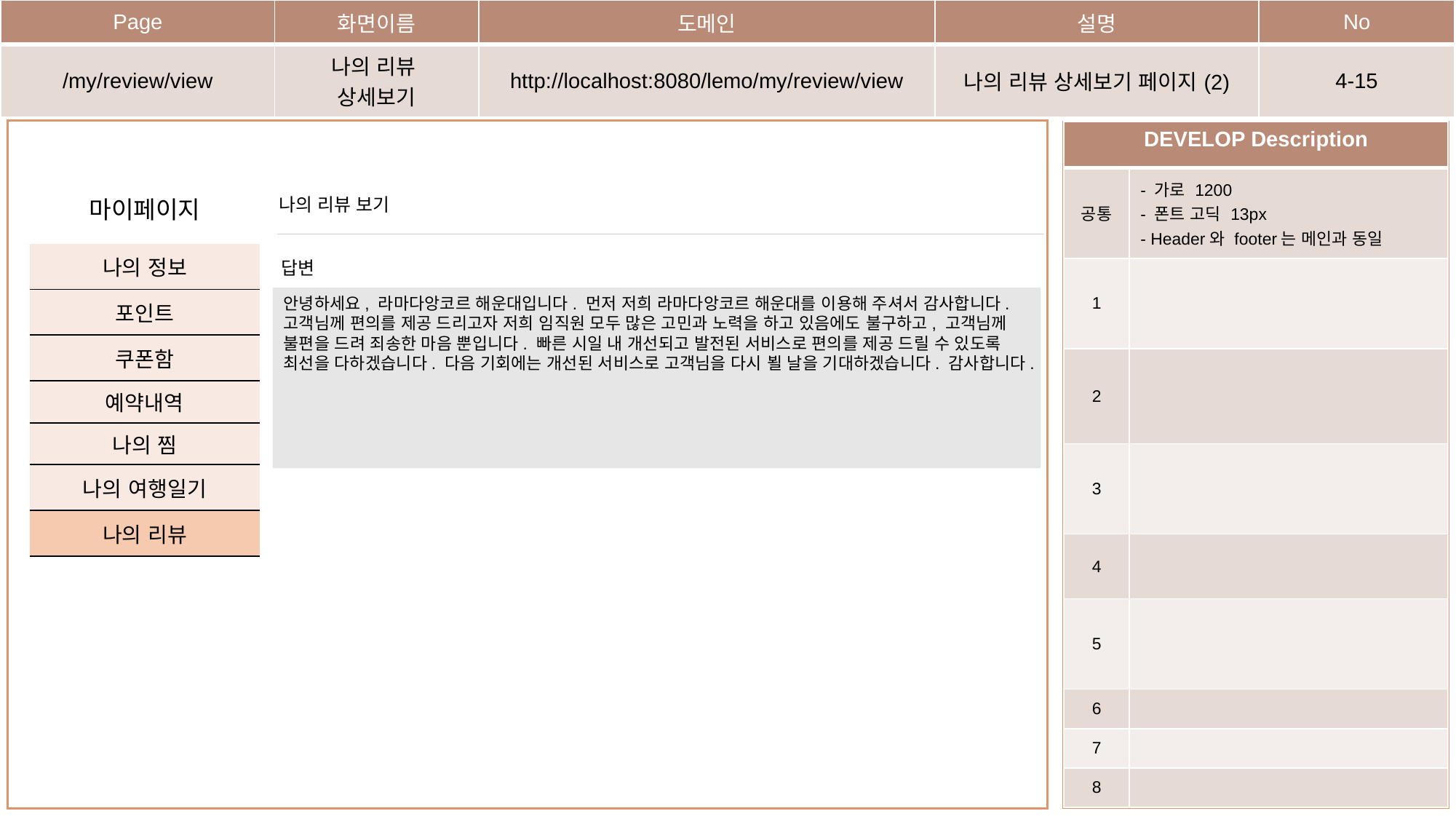

| Page | 화면이름 | 도메인 | 설명 | No |
| --- | --- | --- | --- | --- |
| /my/review/view | 나의 리뷰 상세보기 | http://localhost:8080/lemo/my/review/view | 나의 리뷰 상세보기 페이지(2) | 4-15 |

| DEVELOP Description |  |
| --- | --- |
| 공통 | - 가로 1200 - 폰트 고딕 13px - Header와 footer는 메인과 동일 |
| 1 |  |
| 2 |  |
| 3 |  |
| 4 |  |
| 5 |  |
| 6 |  |
| 7 |  |
| 8 |  |

나의 리뷰 보기
마이페이지
답변
| 나의 정보 |
| --- |
| 포인트 |
| 쿠폰함 |
| 예약내역 |
| 나의 찜 |
| 나의 여행일기 |
| 나의 리뷰 |
안녕하세요, 라마다앙코르 해운대입니다. 먼저 저희 라마다앙코르 해운대를 이용해 주셔서 감사합니다. 고객님께 편의를 제공 드리고자 저희 임직원 모두 많은 고민과 노력을 하고 있음에도 불구하고, 고객님께 불편을 드려 죄송한 마음 뿐입니다. 빠른 시일 내 개선되고 발전된 서비스로 편의를 제공 드릴 수 있도록 최선을 다하겠습니다. 다음 기회에는 개선된 서비스로 고객님을 다시 뵐 날을 기대하겠습니다. 감사합니다.